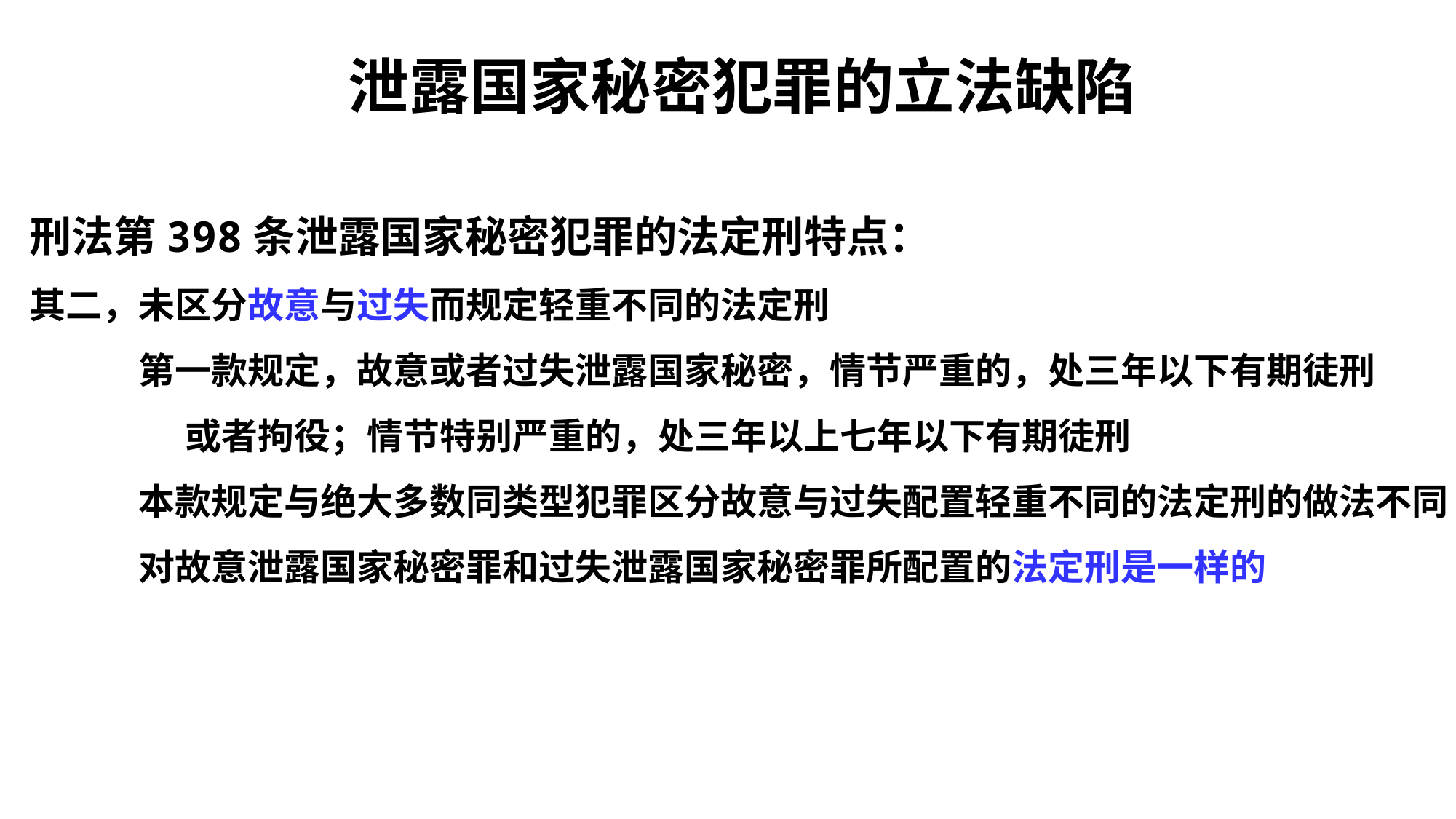

# 泄露国家秘密犯罪的立法缺陷
刑法第398条泄露国家秘密犯罪的法定刑特点：
其二，未区分故意与过失而规定轻重不同的法定刑
	第一款规定，故意或者过失泄露国家秘密，情节严重的，处三年以下有期徒刑
                  或者拘役；情节特别严重的，处三年以上七年以下有期徒刑
	本款规定与绝大多数同类型犯罪区分故意与过失配置轻重不同的法定刑的做法不同
	对故意泄露国家秘密罪和过失泄露国家秘密罪所配置的法定刑是一样的